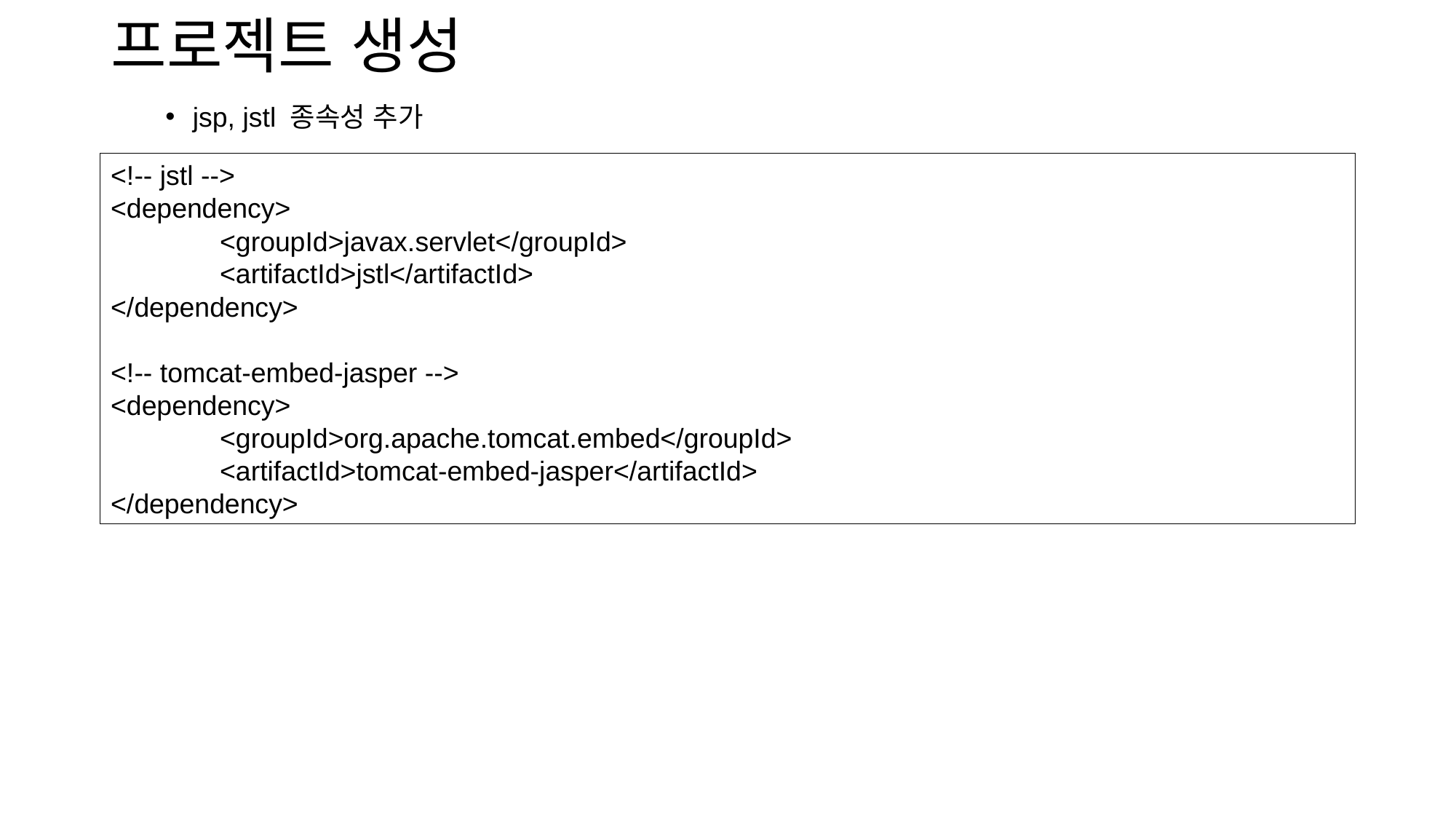

# 프로젝트 생성
jsp, jstl 종속성 추가
<!-- jstl -->
<dependency>
	<groupId>javax.servlet</groupId>
	<artifactId>jstl</artifactId>
</dependency>

<!-- tomcat-embed-jasper -->
<dependency>
	<groupId>org.apache.tomcat.embed</groupId>
	<artifactId>tomcat-embed-jasper</artifactId>
</dependency>